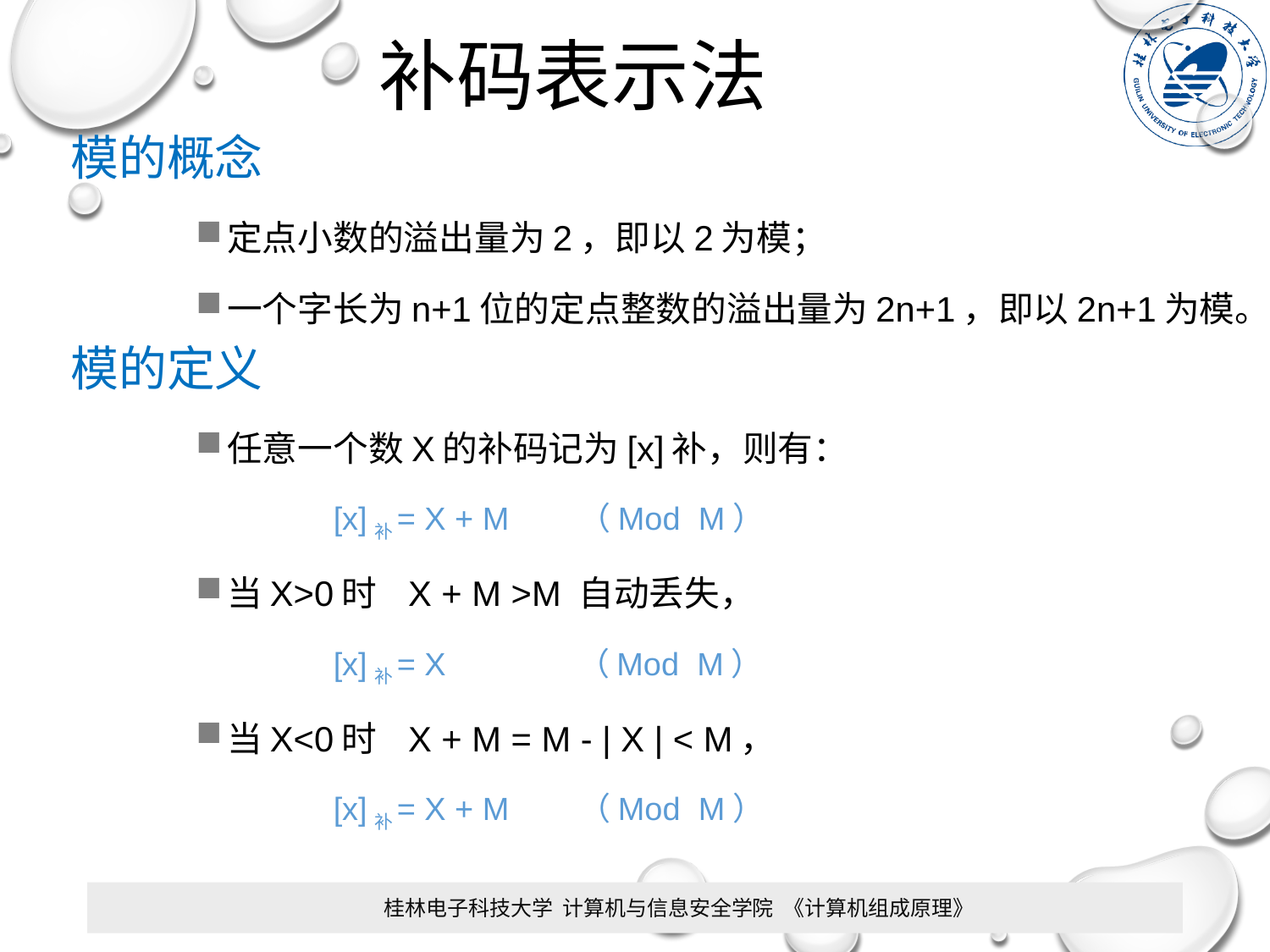

# 补码表示法
模的概念
定点小数的溢出量为2，即以2为模；
一个字长为n+1位的定点整数的溢出量为2n+1，即以2n+1为模。
模的定义
任意一个数X的补码记为[x]补，则有：
                   [x]补= X + M       （Mod  M）
当X>0时   X + M >M 自动丢失，
                   [x]补= X              （Mod  M）
当X<0时   X + M = M - | X | < M，
                   [x]补= X + M       （Mod  M）
桂林电子科技大学  计算机与信息安全学院  《计算机组成原理》

15